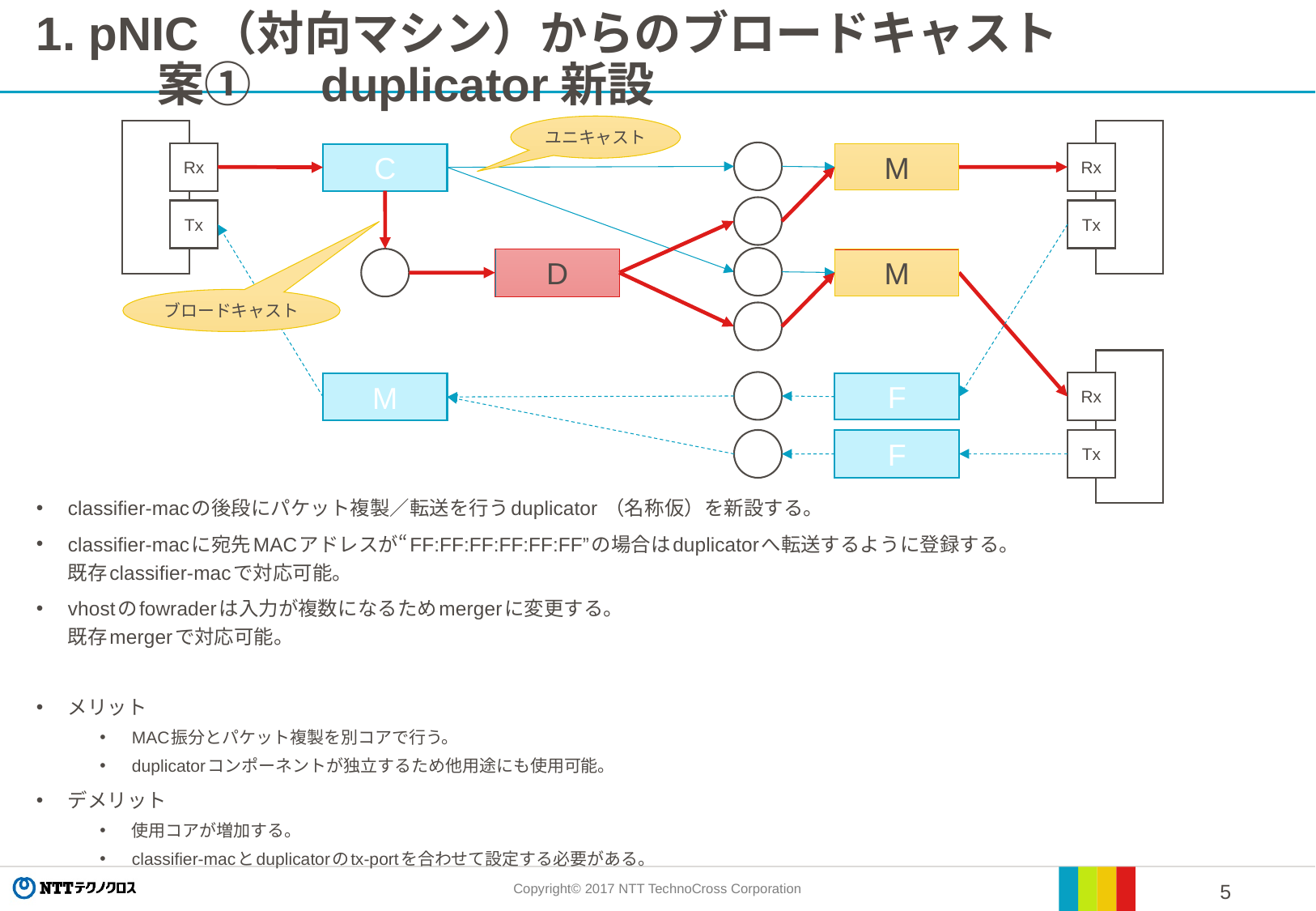

# 1. pNIC（対向マシン）からのブロードキャスト 案①　 duplicator新設
ユニキャスト

Rx
Rx
C
M

Tx
Tx

D
M
ブロードキャスト

Rx
M
F

F
Tx
classifier-macの後段にパケット複製／転送を行うduplicator （名称仮）を新設する。
classifier-macに宛先MACアドレスが“FF:FF:FF:FF:FF:FF”の場合はduplicatorへ転送するように登録する。
既存classifier-macで対応可能。
vhostのfowraderは入力が複数になるためmergerに変更する。
既存mergerで対応可能。

メリット
MAC振分とパケット複製を別コアで行う。
duplicatorコンポーネントが独立するため他用途にも使用可能。
デメリット
使用コアが増加する。
classifier-macとduplicatorのtx-portを合わせて設定する必要がある。